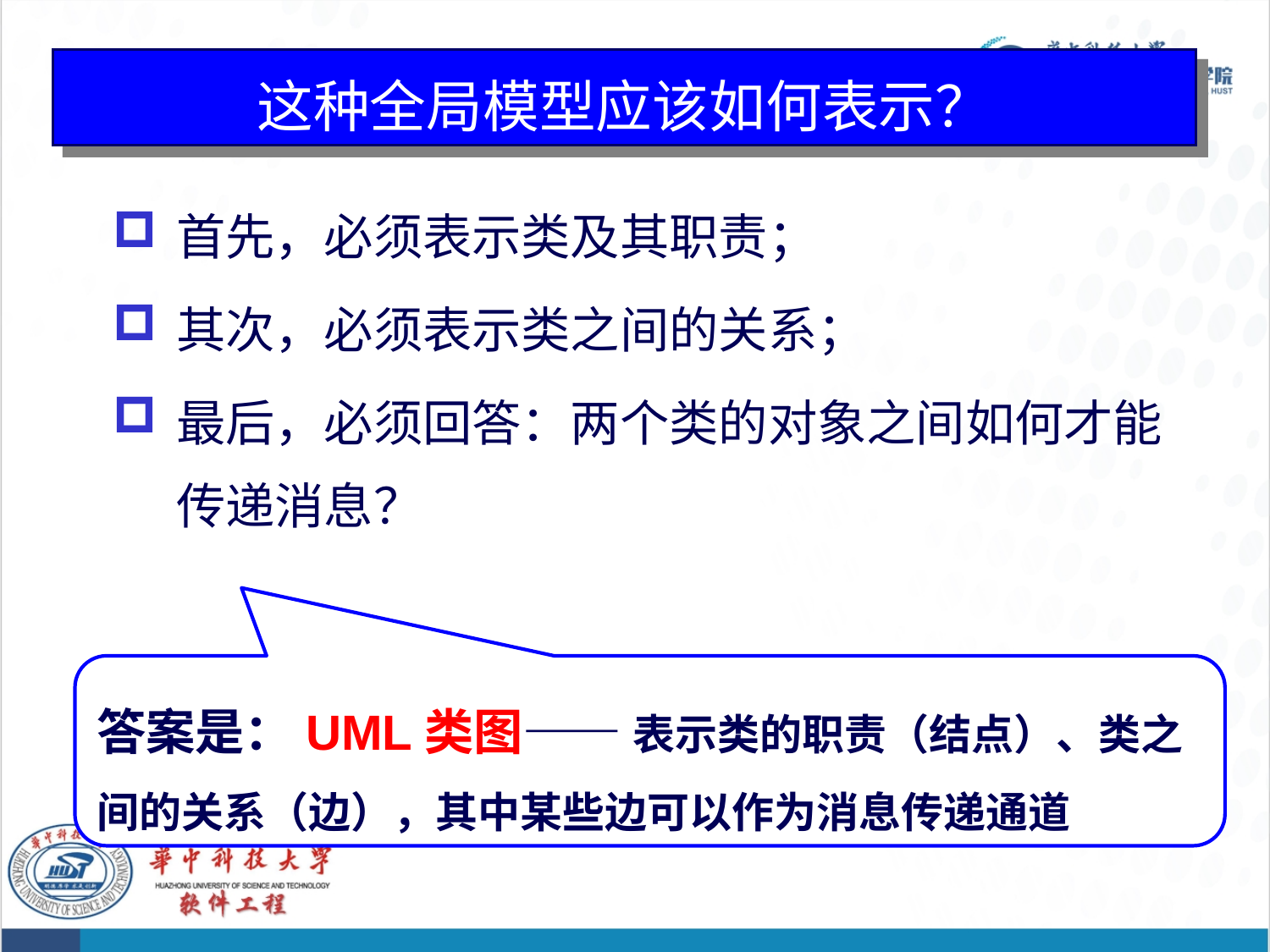

86
# 这种全局模型应该如何表示？
首先，必须表示类及其职责；
其次，必须表示类之间的关系；
最后，必须回答：两个类的对象之间如何才能传递消息？

答案是：UML类图—— 表示类的职责（结点）、类之间的关系（边），其中某些边可以作为消息传递通道